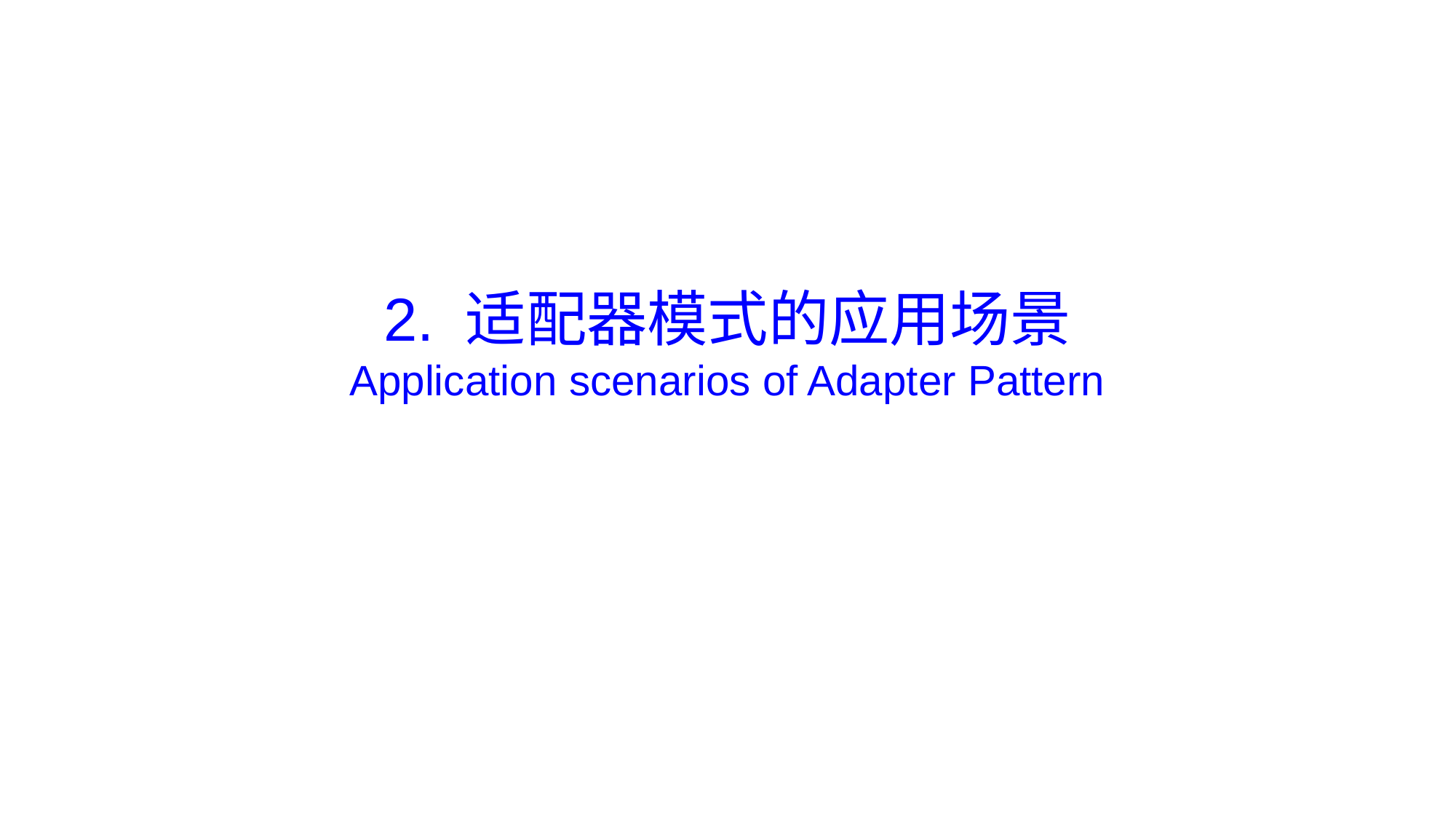

# 2. 适配器模式的应用场景 Application scenarios of Adapter Pattern

21